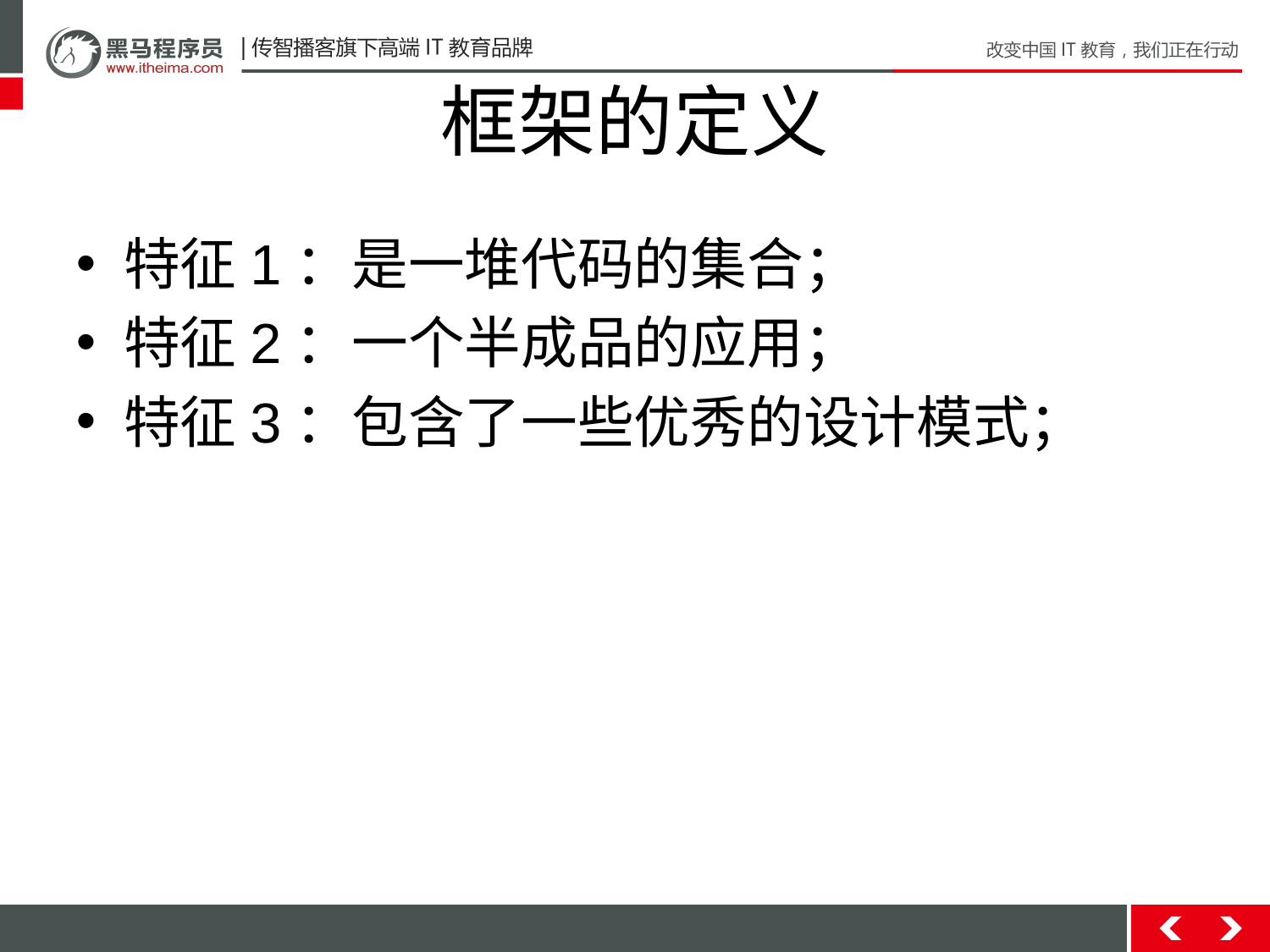

# 框架的定义
特征1：是一堆代码的集合；
特征2：一个半成品的应用；
特征3：包含了一些优秀的设计模式；